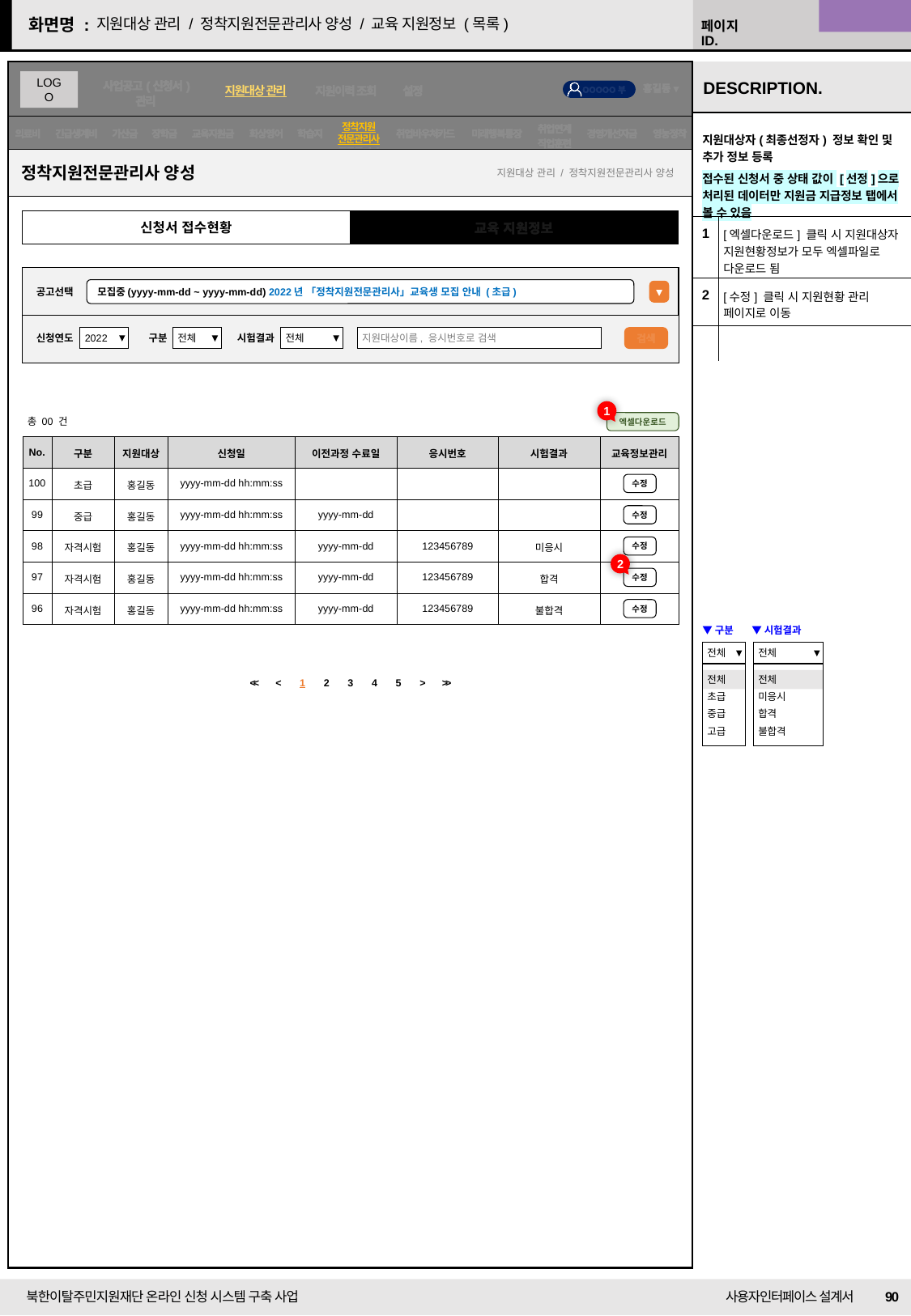

22/09/01 수정
지원대상 관리 / 정착지원전문관리사 양성 / 교육 지원정보 (목록)

정착지원
전문관리사
| 지원대상자(최종선정자) 정보 확인 및 추가 정보 등록 접수된 신청서 중 상태 값이 [선정]으로 처리된 데이터만 지원금 지급정보 탭에서 볼 수 있음 |  |
| --- | --- |
| 1 | [엑셀다운로드] 클릭 시 지원대상자 지원현황정보가 모두 엑셀파일로 다운로드 됨 |
| 2 | [수정] 클릭 시 지원현황 관리 페이지로 이동 |
|  |  |
정착지원전문관리사 양성
지원대상 관리 / 정착지원전문관리사 양성
신청서 접수현황
교육 지원정보

공고선택
모집중(yyyy-mm-dd ~ yyyy-mm-dd) 2022년 「정착지원전문관리사」교육생 모집 안내 (초급)

검색
신청연도
2022

구분
전체

시험결과
전체

지원대상이름, 응시번호로 검색
1
총 00 건
엑셀다운로드
| No. | 구분 | 지원대상 | 신청일 | 이전과정 수료일 | 응시번호 | 시험결과 | 교육정보관리 |
| --- | --- | --- | --- | --- | --- | --- | --- |
| 100 | 초급 | 홍길동 | yyyy-mm-dd hh:mm:ss |  |  |  |  |
| 99 | 중급 | 홍길동 | yyyy-mm-dd hh:mm:ss | yyyy-mm-dd |  |  |  |
| 98 | 자격시험 | 홍길동 | yyyy-mm-dd hh:mm:ss | yyyy-mm-dd | 123456789 | 미응시 |  |
| 97 | 자격시험 | 홍길동 | yyyy-mm-dd hh:mm:ss | yyyy-mm-dd | 123456789 | 합격 |  |
| 96 | 자격시험 | 홍길동 | yyyy-mm-dd hh:mm:ss | yyyy-mm-dd | 123456789 | 불합격 |  |
수정
수정
수정
2
수정
수정
▼구분
전체

전체
초급
중급
고급

▼시험결과
전체

전체
미응시
합격
불합격

| << | < | 1 | 2 | 3 | 4 | 5 | > | >> |
| --- | --- | --- | --- | --- | --- | --- | --- | --- |
90